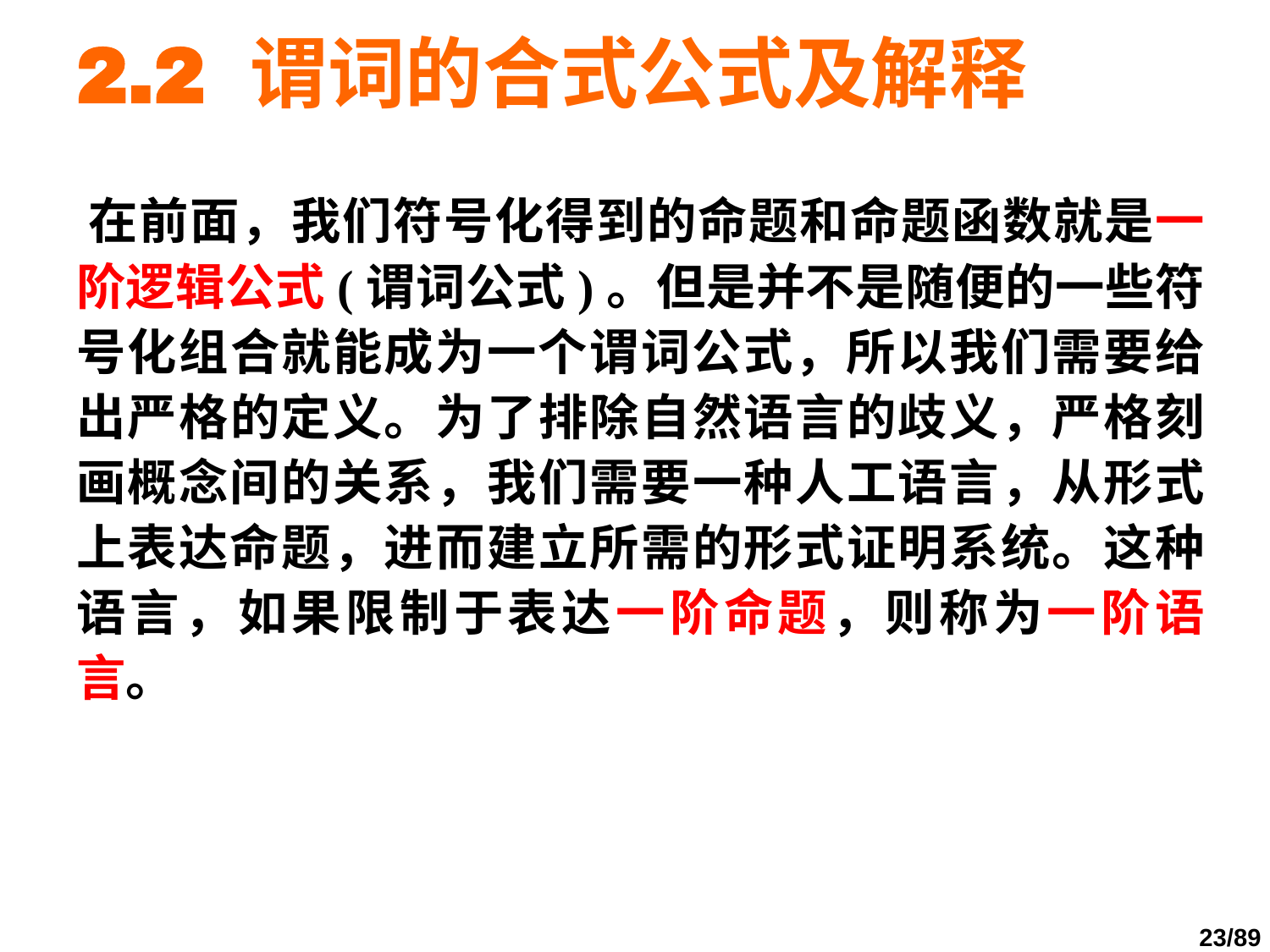

# 2.2 谓词的合式公式及解释
  在前面，我们符号化得到的命题和命题函数就是一阶逻辑公式(谓词公式)。但是并不是随便的一些符号化组合就能成为一个谓词公式，所以我们需要给出严格的定义。为了排除自然语言的歧义，严格刻画概念间的关系，我们需要一种人工语言，从形式上表达命题，进而建立所需的形式证明系统。这种语言，如果限制于表达一阶命题，则称为一阶语言。